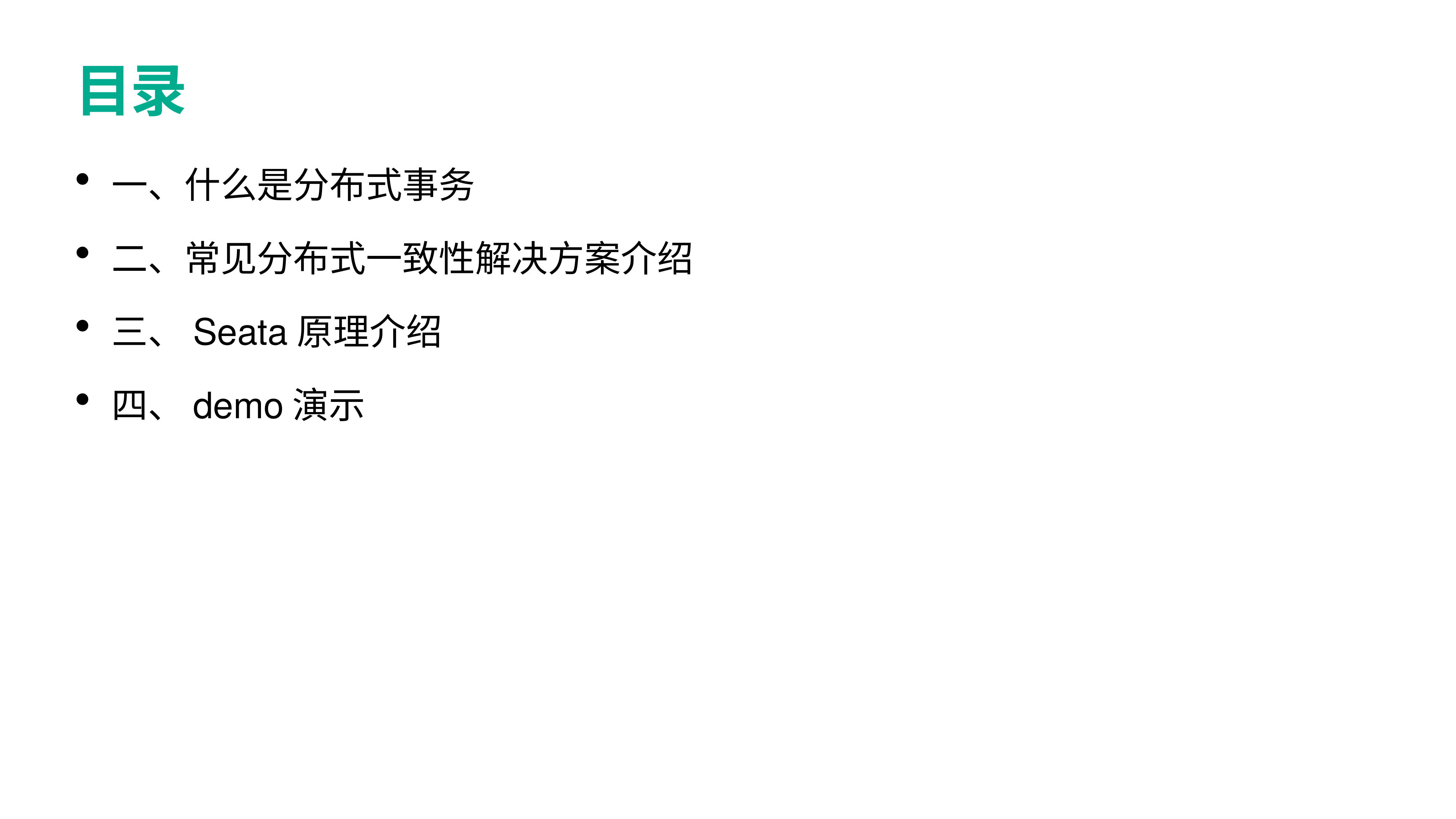

# 目录
一、什么是分布式事务
二、常见分布式一致性解决方案介绍
三、Seata原理介绍
四、demo演示